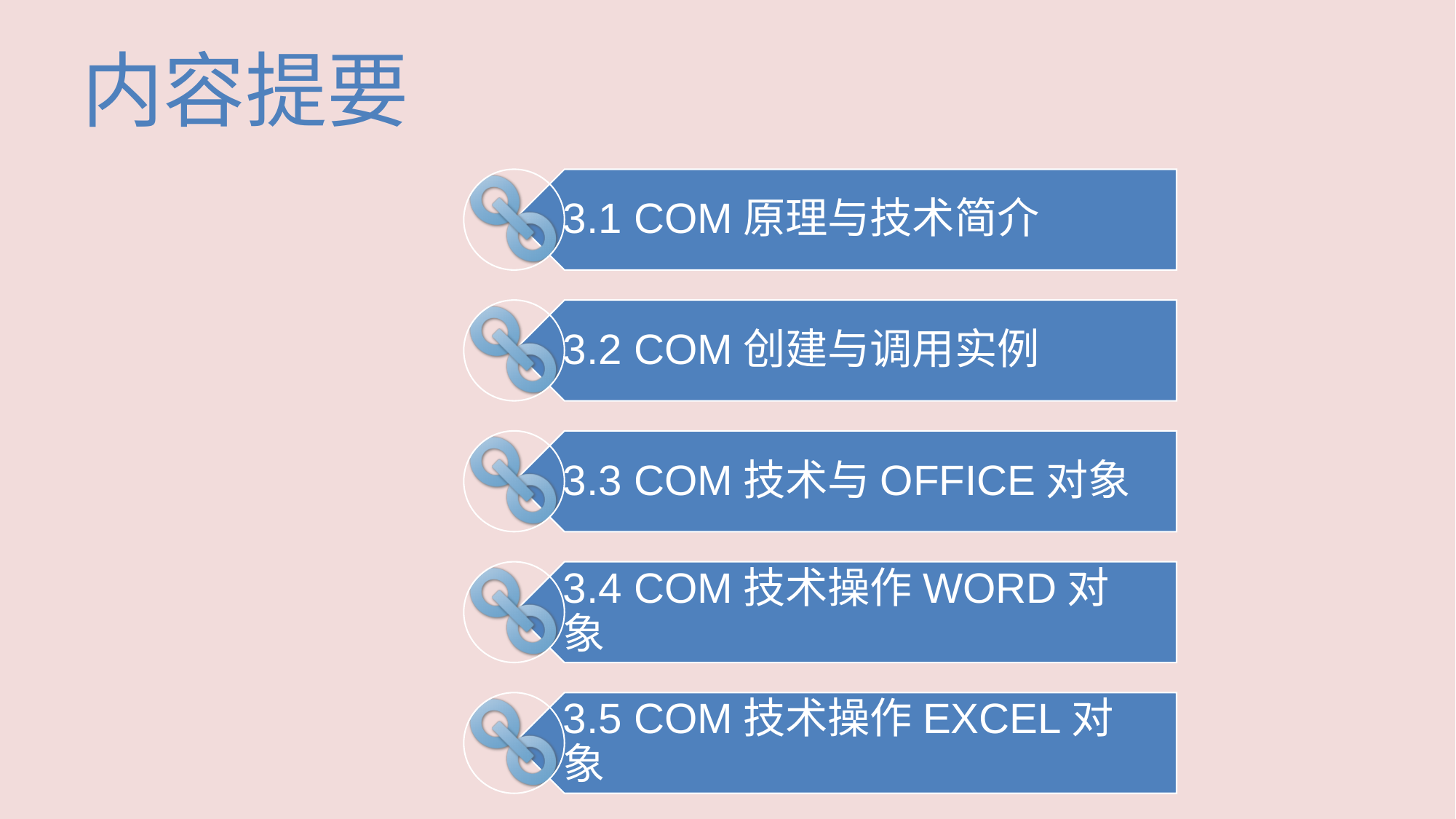

# 内容提要
3.1 COM原理与技术简介
3.2 COM创建与调用实例
3.3 COM技术与OFFICE对象
3.4 COM技术操作WORD对象
3.5 COM技术操作EXCEL对象